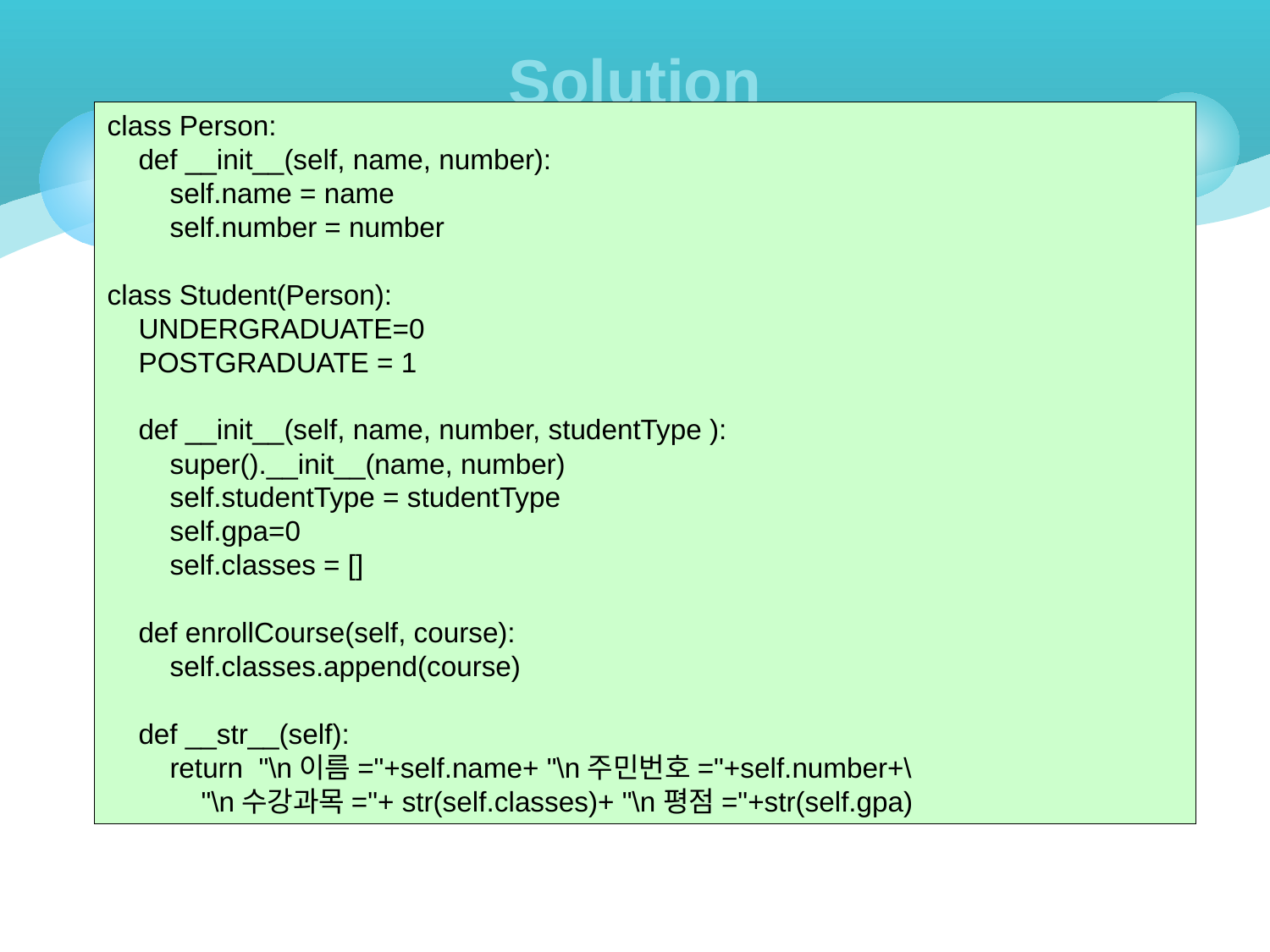

# Solution
class Person:
    def __init__(self, name, number):
        self.name = name
        self.number = number

class Student(Person):
    UNDERGRADUATE=0
    POSTGRADUATE = 1

    def __init__(self, name, number, studentType ):
        super().__init__(name, number)
        self.studentType = studentType
        self.gpa=0
        self.classes = []

    def enrollCourse(self, course):
        self.classes.append(course)

    def __str__(self):
        return  "\n이름="+self.name+ "\n주민번호="+self.number+\
            "\n수강과목="+ str(self.classes)+ "\n평점="+str(self.gpa)